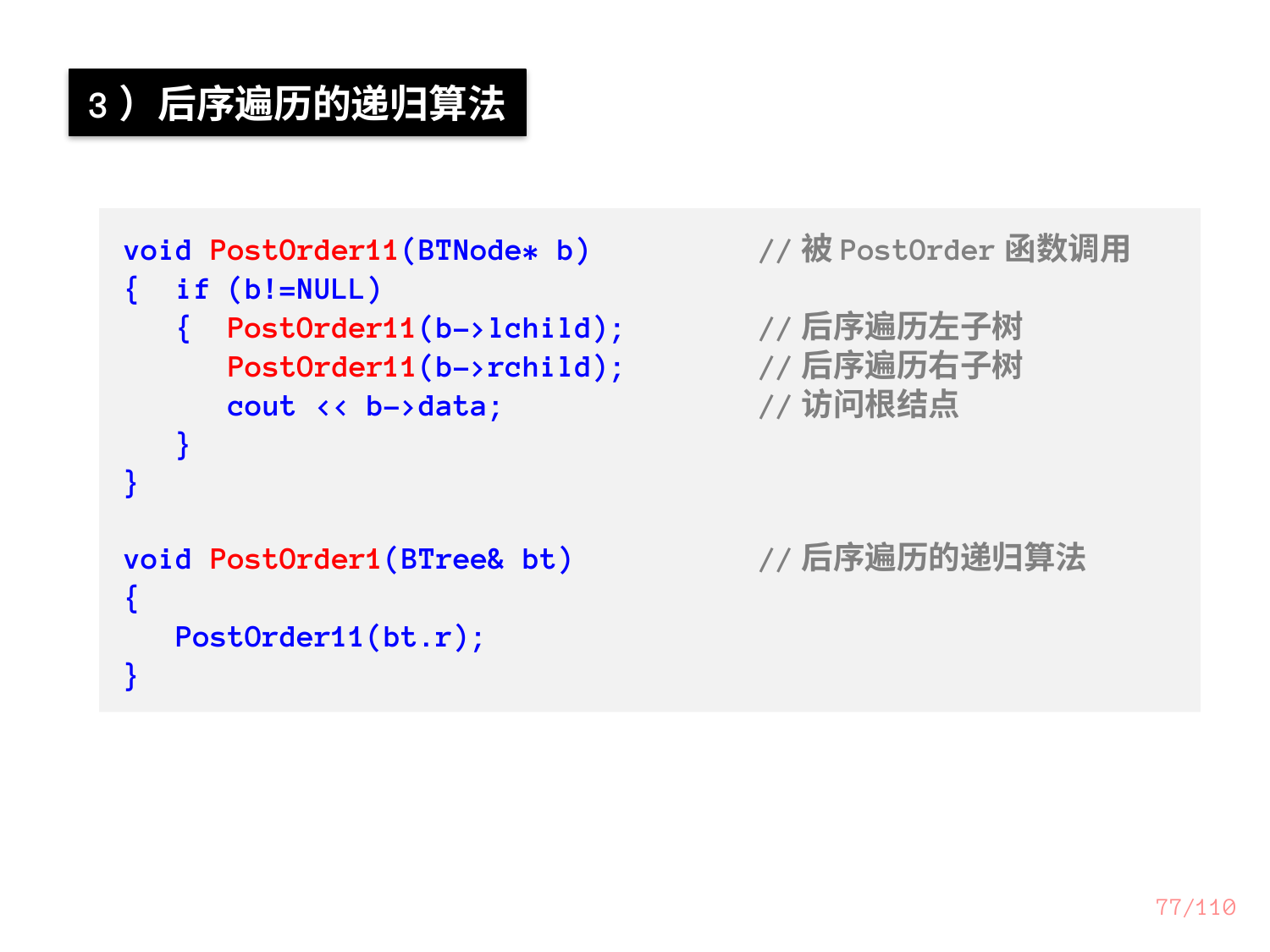

3）后序遍历的递归算法
void PostOrder11(BTNode* b)		//被PostOrder函数调用
{  if (b!=NULL)
   {  PostOrder11(b->lchild);		//后序遍历左子树
      PostOrder11(b->rchild);		//后序遍历右子树
      cout << b->data;		//访问根结点
   }
}
void PostOrder1(BTree& bt)		//后序遍历的递归算法
{
   PostOrder11(bt.r);
}
77/110